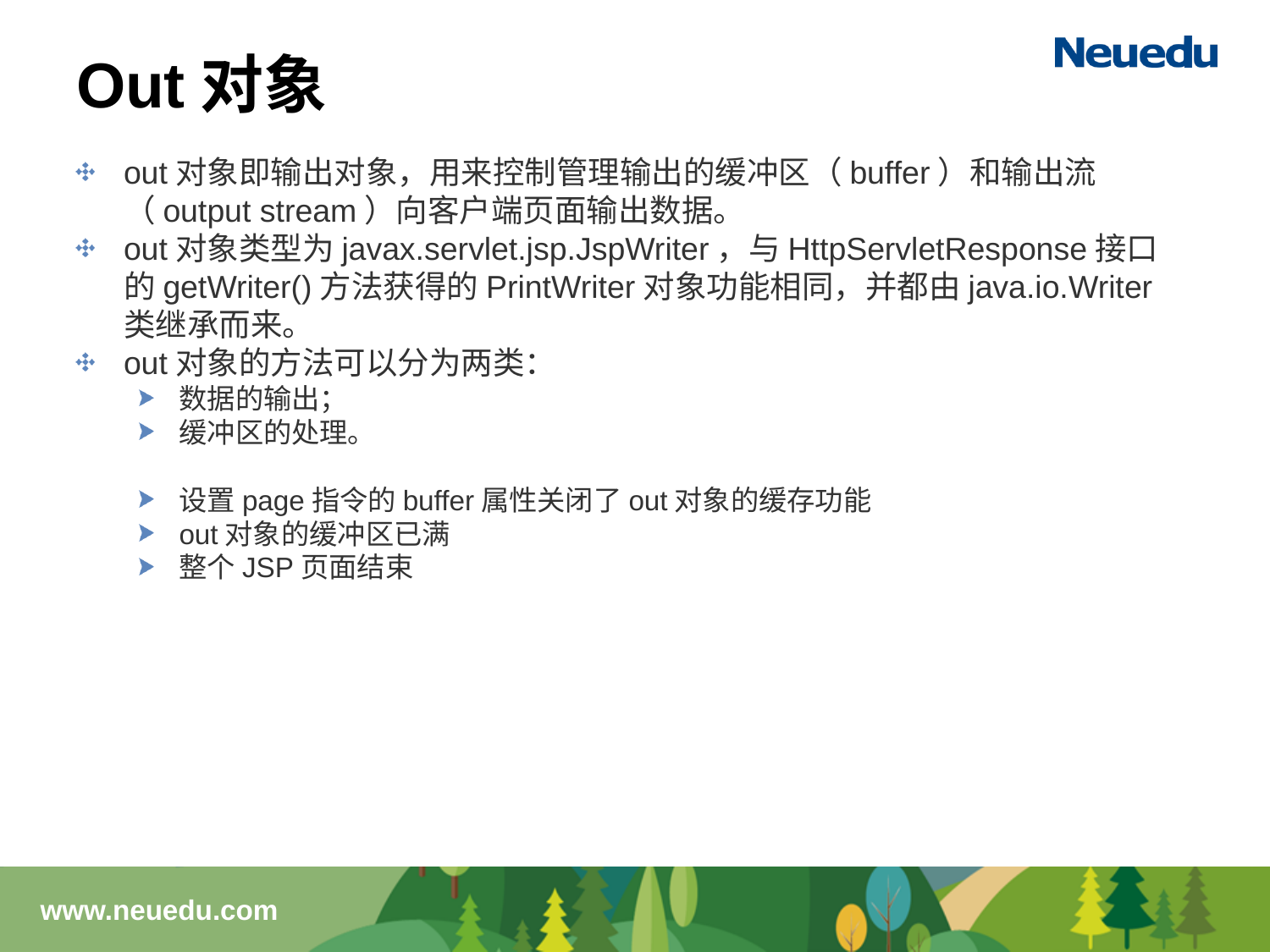

# Out对象
out对象即输出对象，用来控制管理输出的缓冲区（buffer）和输出流（output stream）向客户端页面输出数据。
out对象类型为javax.servlet.jsp.JspWriter，与HttpServletResponse接口的getWriter()方法获得的PrintWriter对象功能相同，并都由java.io.Writer类继承而来。
out对象的方法可以分为两类：
数据的输出；
缓冲区的处理。

设置page指令的buffer属性关闭了out对象的缓存功能
out对象的缓冲区已满
整个JSP页面结束